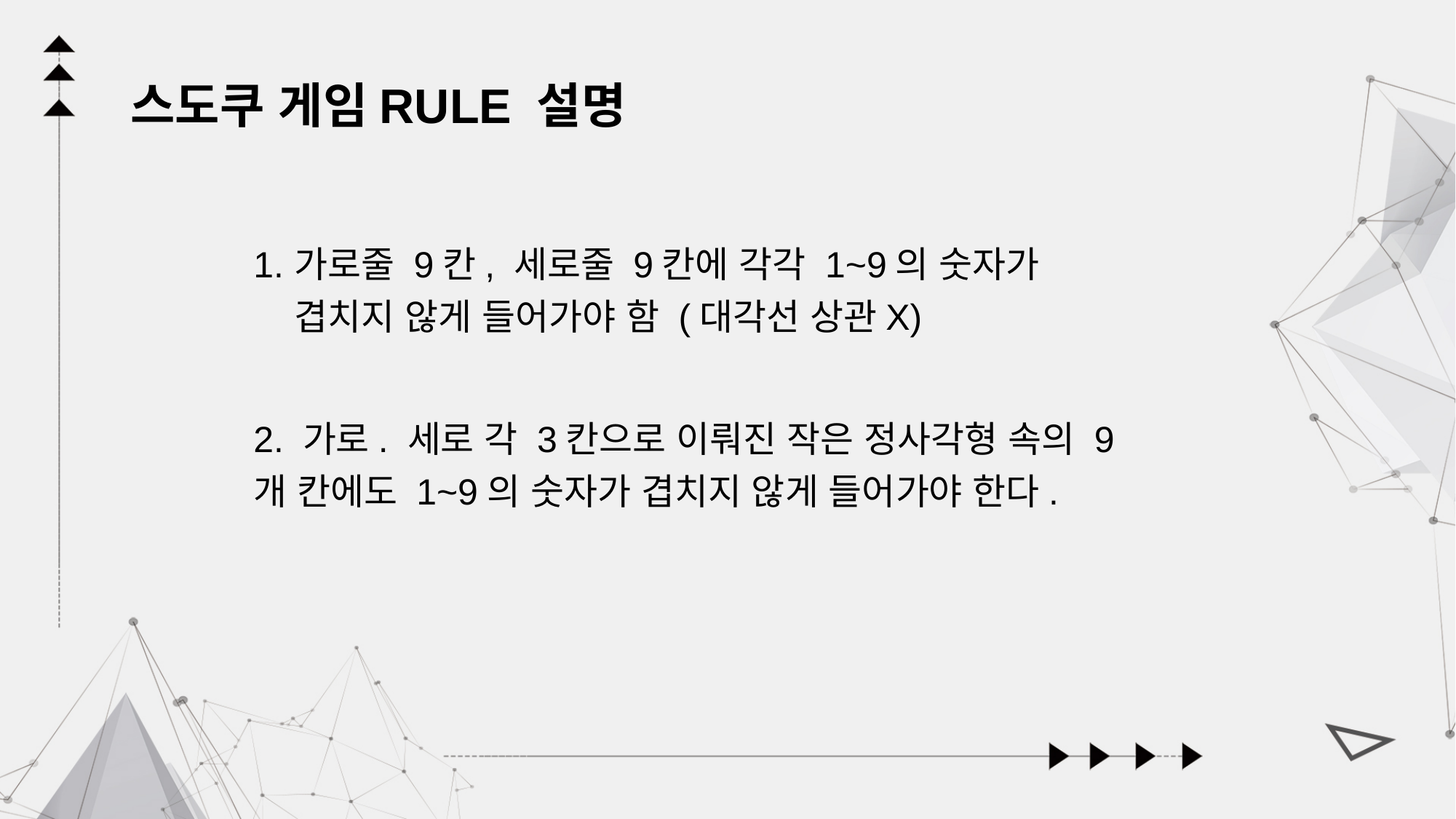

스도쿠 게임RULE 설명
가로줄 9칸, 세로줄 9칸에 각각 1~9의 숫자가 겹치지 않게 들어가야 함 (대각선 상관X)
2. 가로. 세로 각 3칸으로 이뤄진 작은 정사각형 속의 9개 칸에도 1~9의 숫자가 겹치지 않게 들어가야 한다.